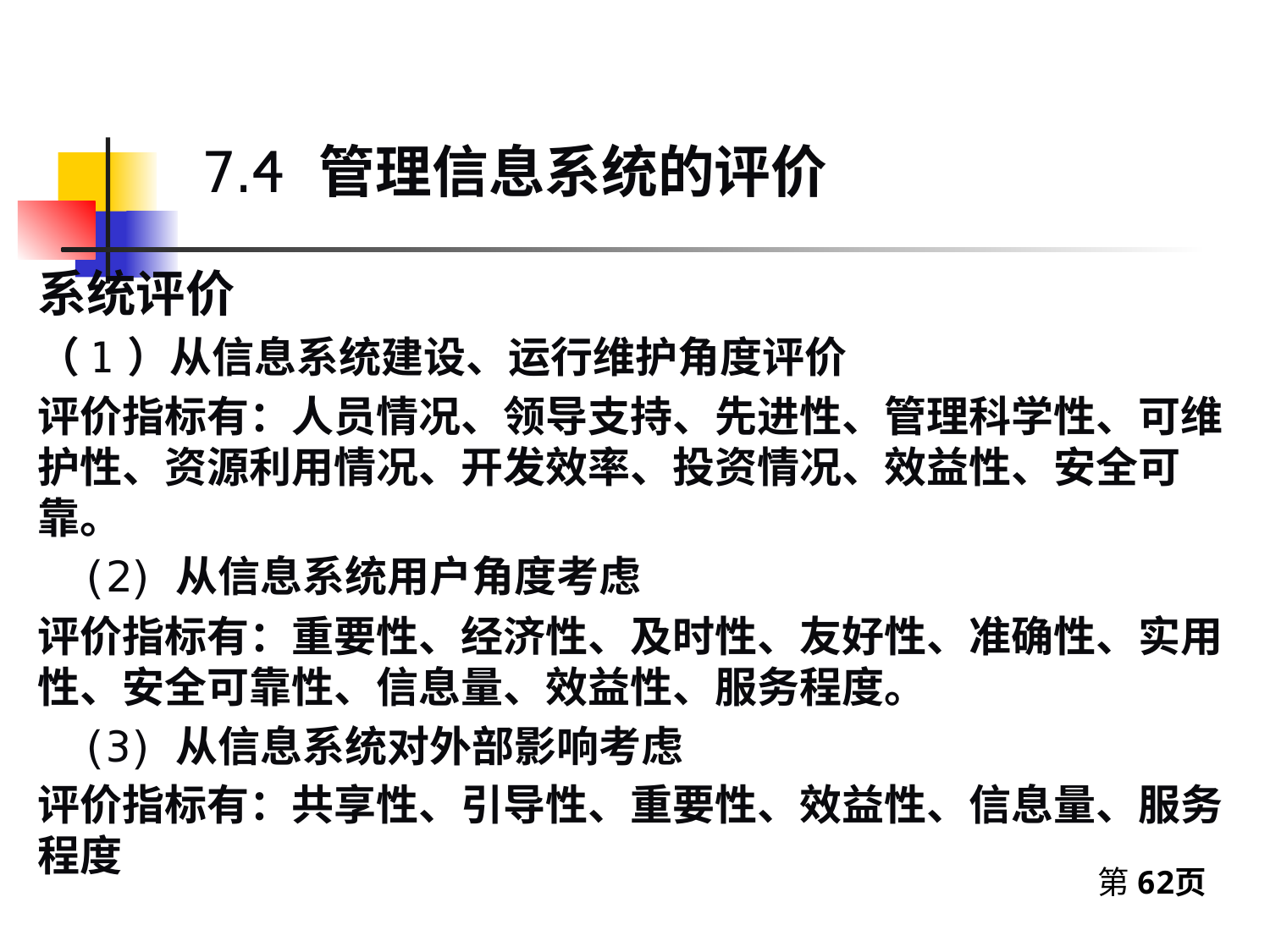

7.4 管理信息系统的评价
系统评价
（1）从信息系统建设、运行维护角度评价
评价指标有：人员情况、领导支持、先进性、管理科学性、可维护性、资源利用情况、开发效率、投资情况、效益性、安全可靠。
    (2) 从信息系统用户角度考虑
评价指标有：重要性、经济性、及时性、友好性、准确性、实用性、安全可靠性、信息量、效益性、服务程度。
    (3) 从信息系统对外部影响考虑
评价指标有：共享性、引导性、重要性、效益性、信息量、服务程度